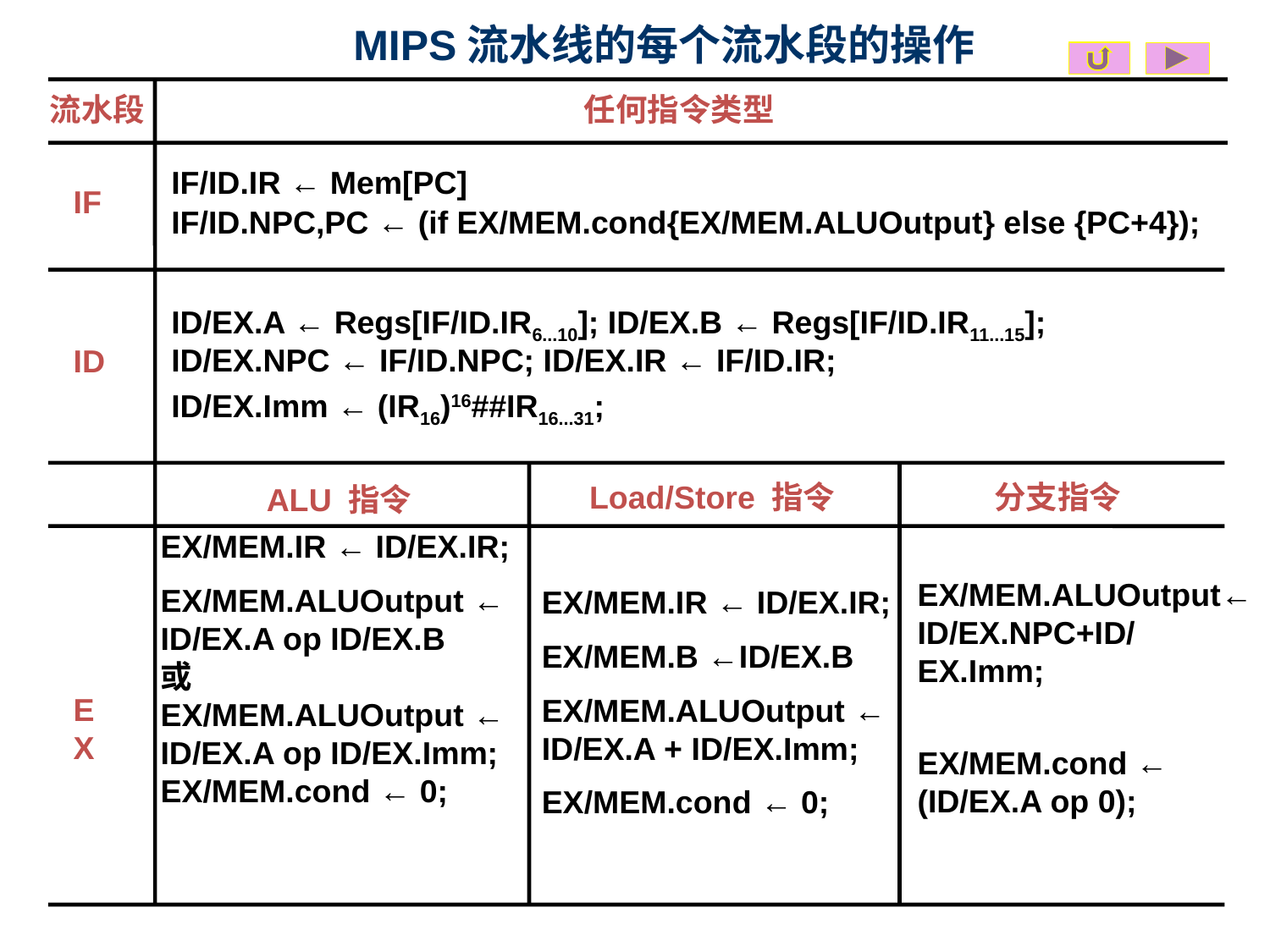

MIPS流水线的每个流水段的操作

流水段
任何指令类型

IF/ID.IR ← Mem[PC]
IF
IF/ID.NPC,PC ← (if EX/MEM.cond{EX/MEM.ALUOutput} else {PC+4});

ID/EX.A ← Regs[IF/ID.IR6...10]; ID/EX.B ← Regs[IF/ID.IR11...15];
ID
ID/EX.NPC ← IF/ID.NPC; ID/EX.IR ← IF/ID.IR;
ID/EX.Imm ← (IR16)16##IR16...31;

Load/Store 指令
分支指令
ALU 指令
EX/MEM.IR ← ID/EX.IR;
EX/MEM.ALUOutput ←
ID/EX.A op ID/EX.B
或
EX/MEM.ALUOutput ←
ID/EX.A op ID/EX.Imm;
EX/MEM.cond ← 0;

EX/MEM.ALUOutput←
ID/EX.NPC+ID/EX.Imm;
EX/MEM.cond ←  (ID/EX.A op 0);
EX/MEM.IR ← ID/EX.IR;
EX/MEM.B ←ID/EX.B
EX/MEM.ALUOutput ←
ID/EX.A + ID/EX.Imm;
EX/MEM.cond ← 0;
EX